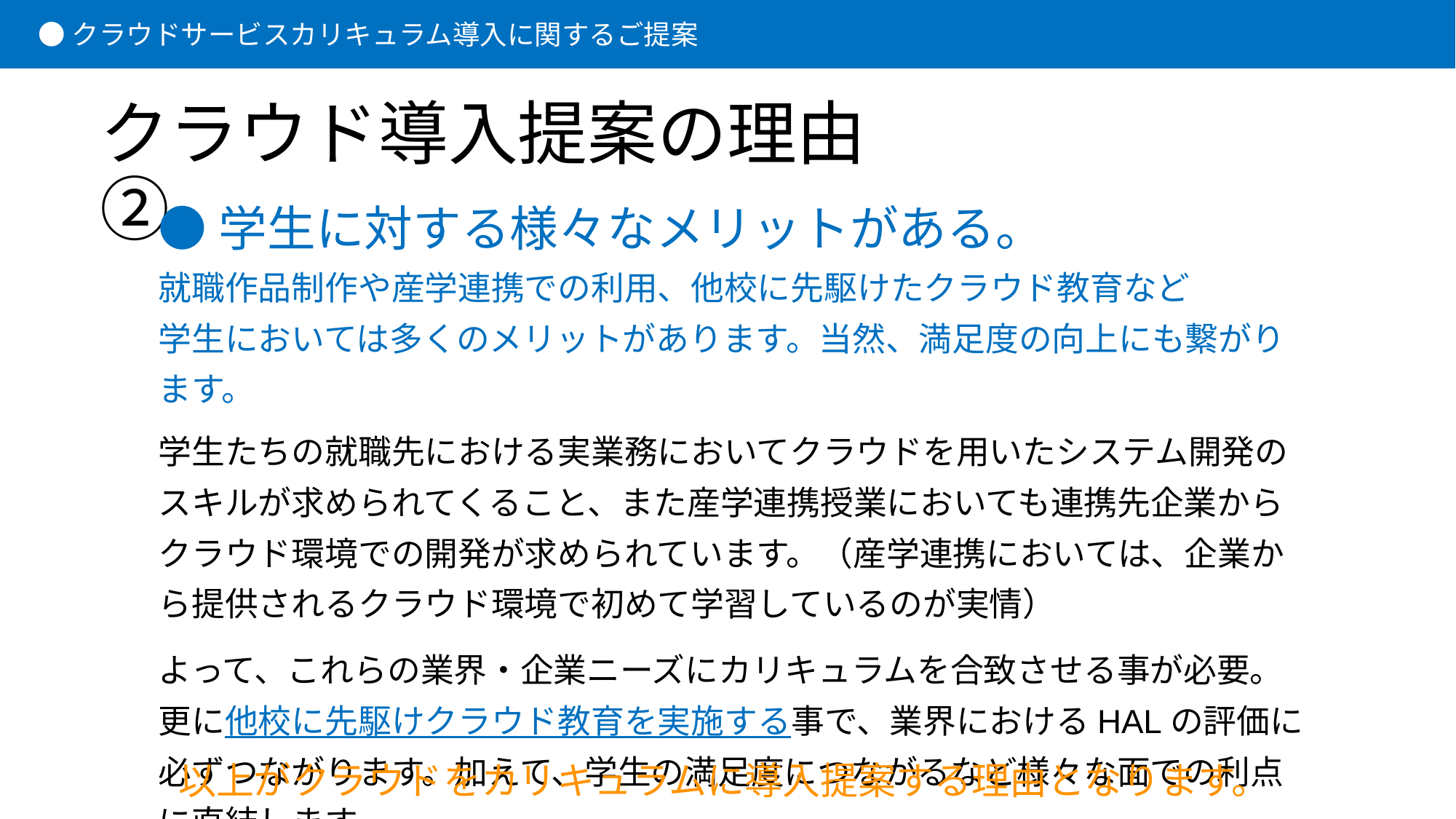

● クラウドサービスカリキュラム導入に関するご提案
# クラウド導入提案の理由②
●学生に対する様々なメリットがある。
就職作品制作や産学連携での利用、他校に先駆けたクラウド教育など
学生においては多くのメリットがあります。当然、満足度の向上にも繋がります。

学生たちの就職先における実業務においてクラウドを用いたシステム開発のスキルが求められてくること、また産学連携授業においても連携先企業からクラウド環境での開発が求められています。（産学連携においては、企業から提供されるクラウド環境で初めて学習しているのが実情）
よって、これらの業界・企業ニーズにカリキュラムを合致させる事が必要。更に他校に先駆けクラウド教育を実施する事で、業界におけるHALの評価に必ずつながります。加えて、学生の満足度につながるなど様々な面での利点に直結します。
以上がクラウドをカリキュラムに導入提案する理由となります。